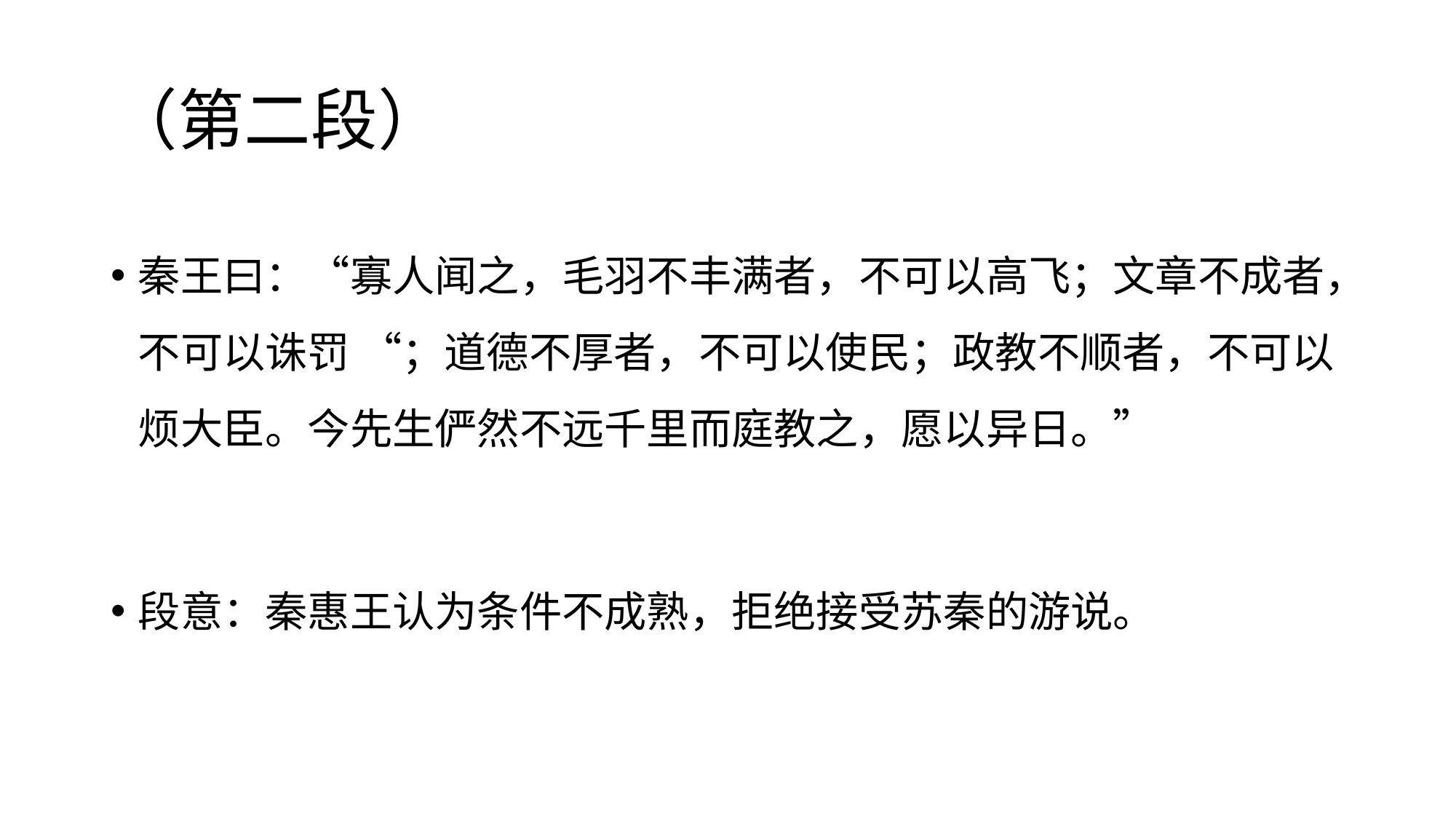

# （第二段）
秦王曰：“寡人闻之，毛羽不丰满者，不可以高飞；文章不成者，不可以诛罚 “；道德不厚者，不可以使民；政教不顺者，不可以烦大臣。今先生俨然不远千里而庭教之，愿以异日。”

段意：秦惠王认为条件不成熟，拒绝接受苏秦的游说。